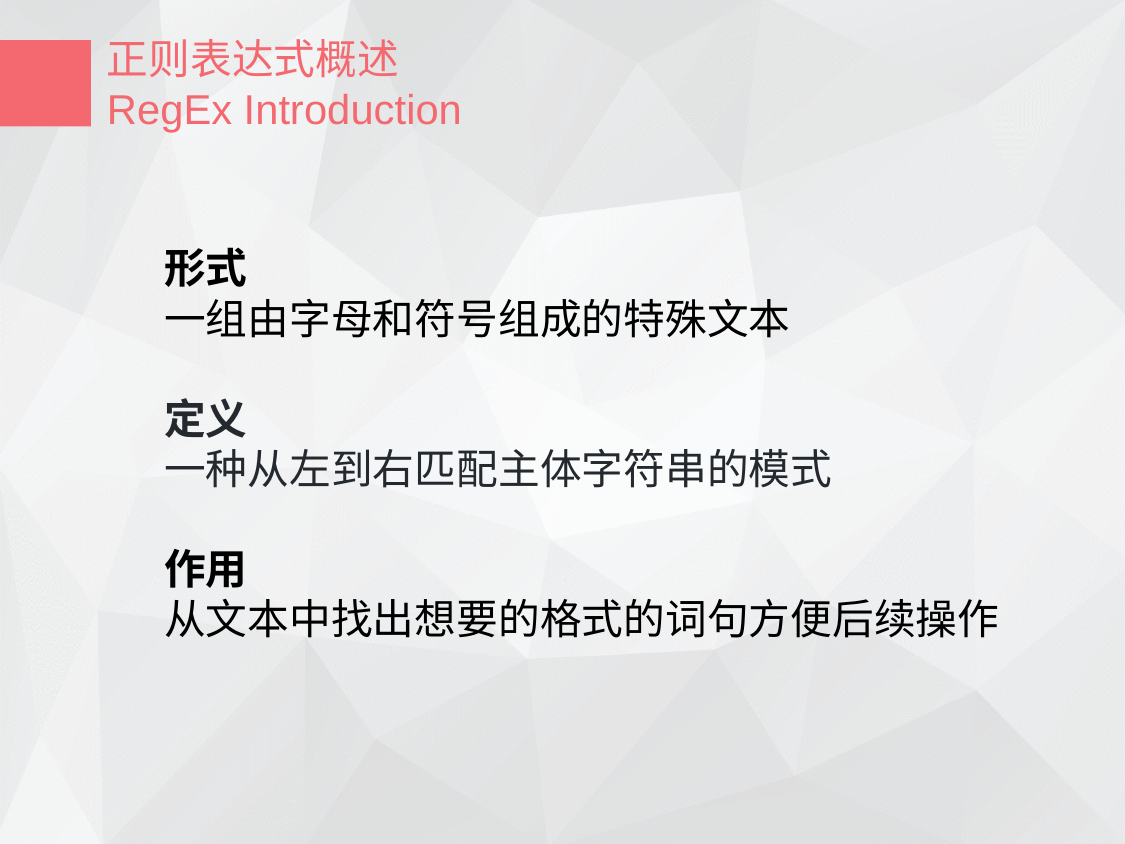

正则表达式概述
RegEx Introduction

形式
一组由字母和符号组成的特殊文本

定义
一种从左到右匹配主体字符串的模式

作用
从文本中找出想要的格式的词句方便后续操作